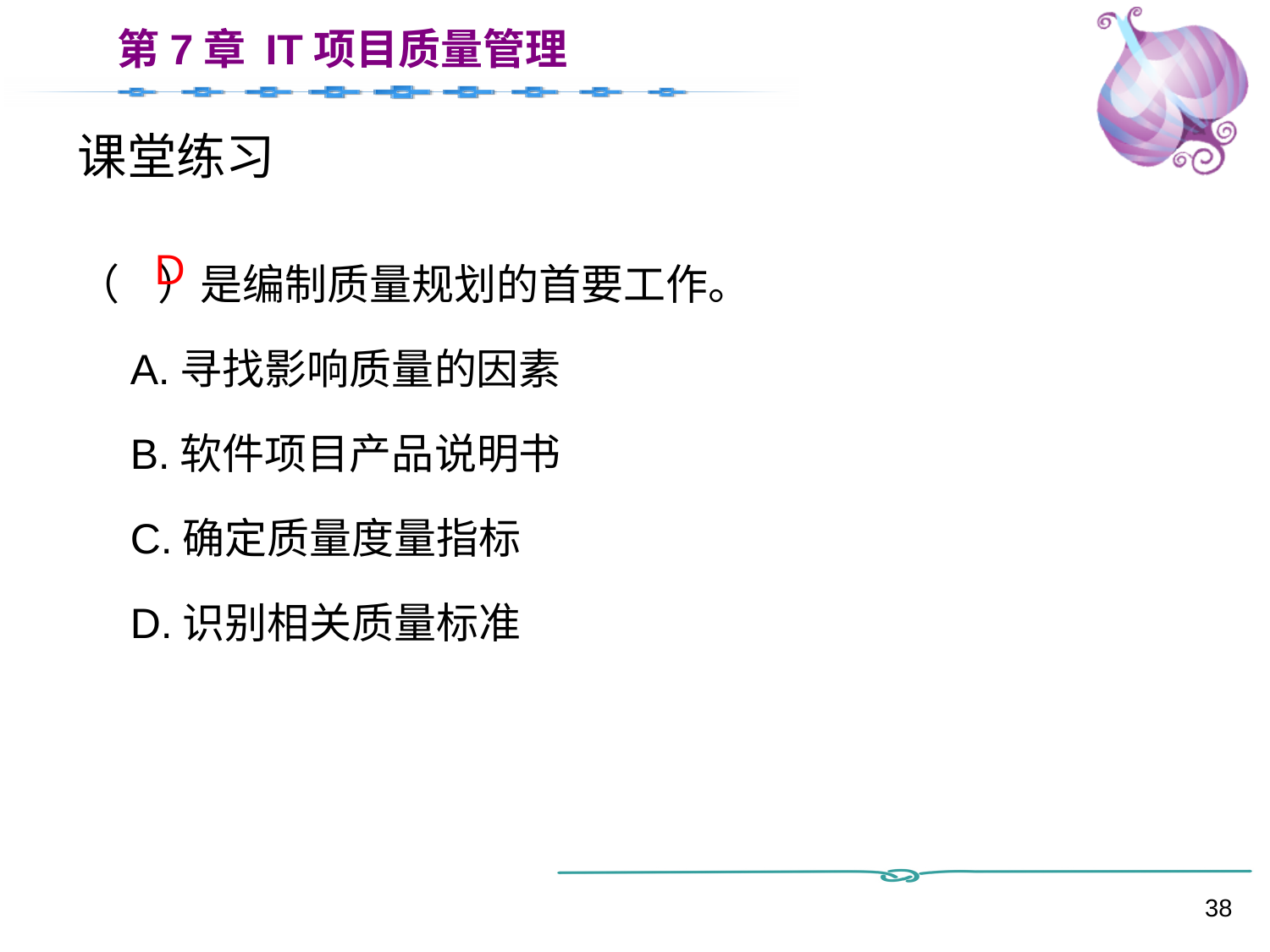

# 课堂练习
（    ）是编制质量规划的首要工作。
A.寻找影响质量的因素
B.软件项目产品说明书
C.确定质量度量指标
D.识别相关质量标准

D
38